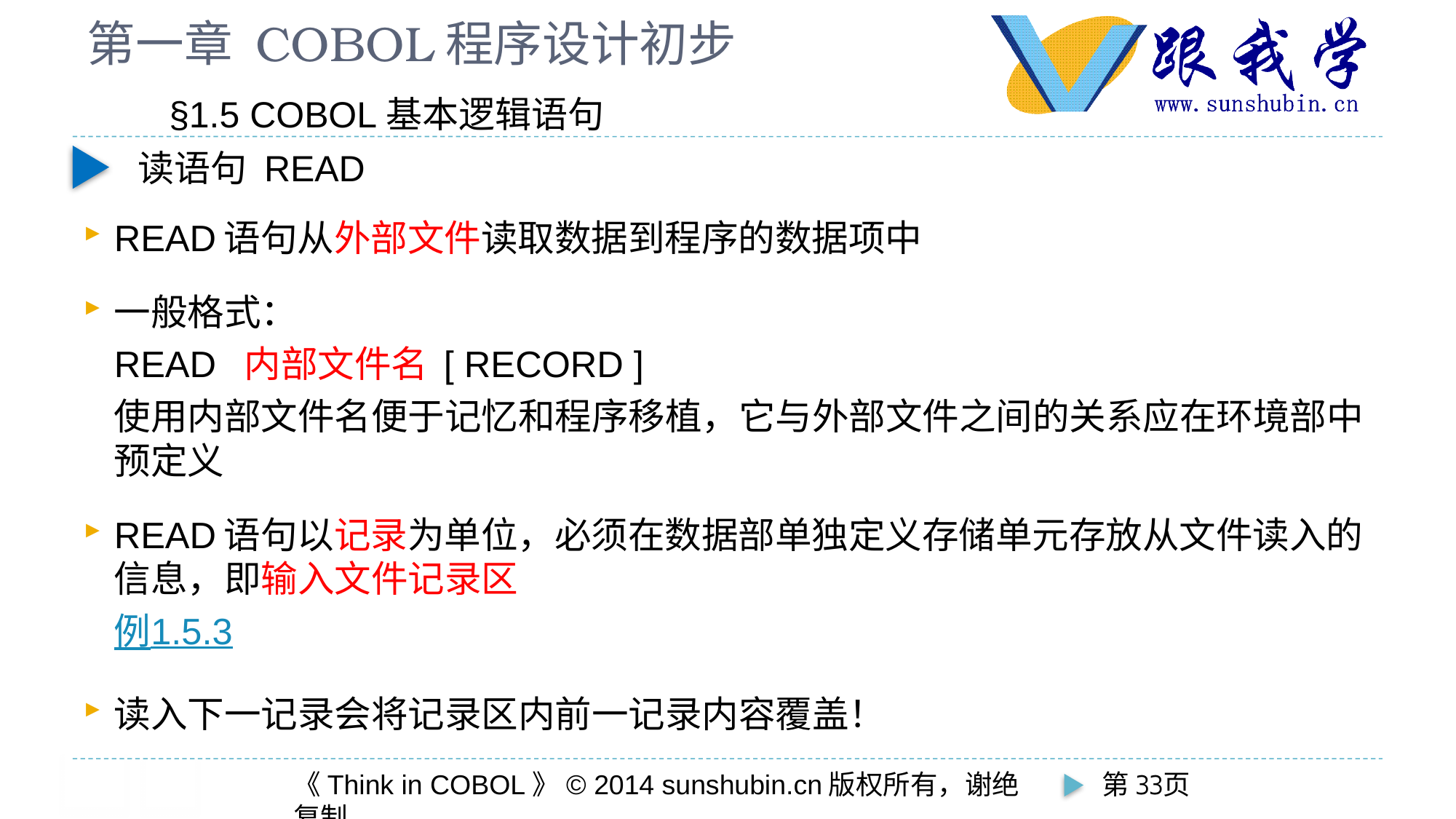

# 第一章 COBOL程序设计初步
§1.5 COBOL基本逻辑语句

读语句 READ
READ语句从外部文件读取数据到程序的数据项中

一般格式：
		READ  内部文件名 [ RECORD ]
	使用内部文件名便于记忆和程序移植，它与外部文件之间的关系应在环境部中预定义

READ语句以记录为单位，必须在数据部单独定义存储单元存放从文件读入的信息，即输入文件记录区
	例1.5.3

读入下一记录会将记录区内前一记录内容覆盖！